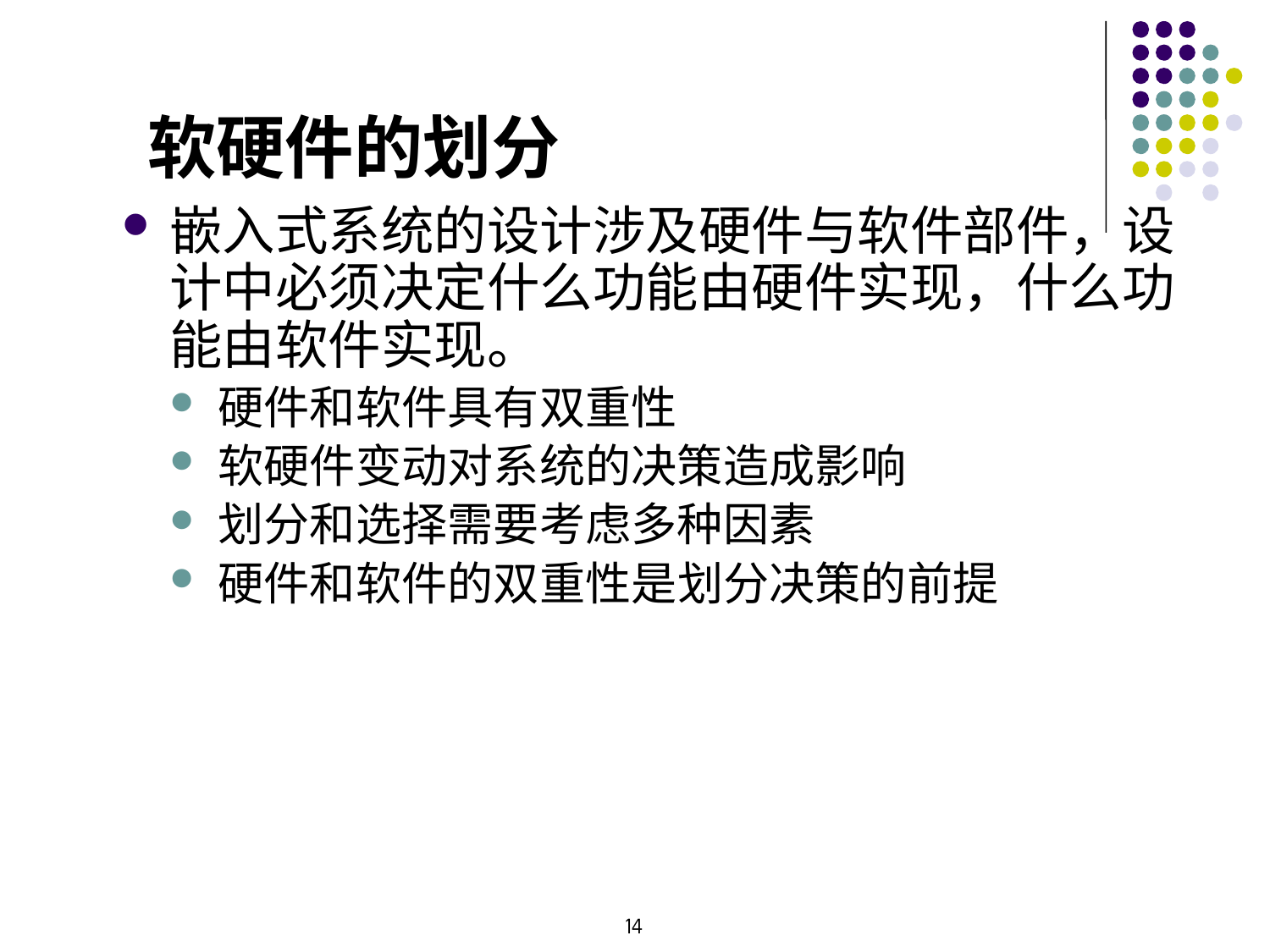

# 软硬件的划分
嵌入式系统的设计涉及硬件与软件部件，设计中必须决定什么功能由硬件实现，什么功能由软件实现。
硬件和软件具有双重性
软硬件变动对系统的决策造成影响
划分和选择需要考虑多种因素
硬件和软件的双重性是划分决策的前提
14